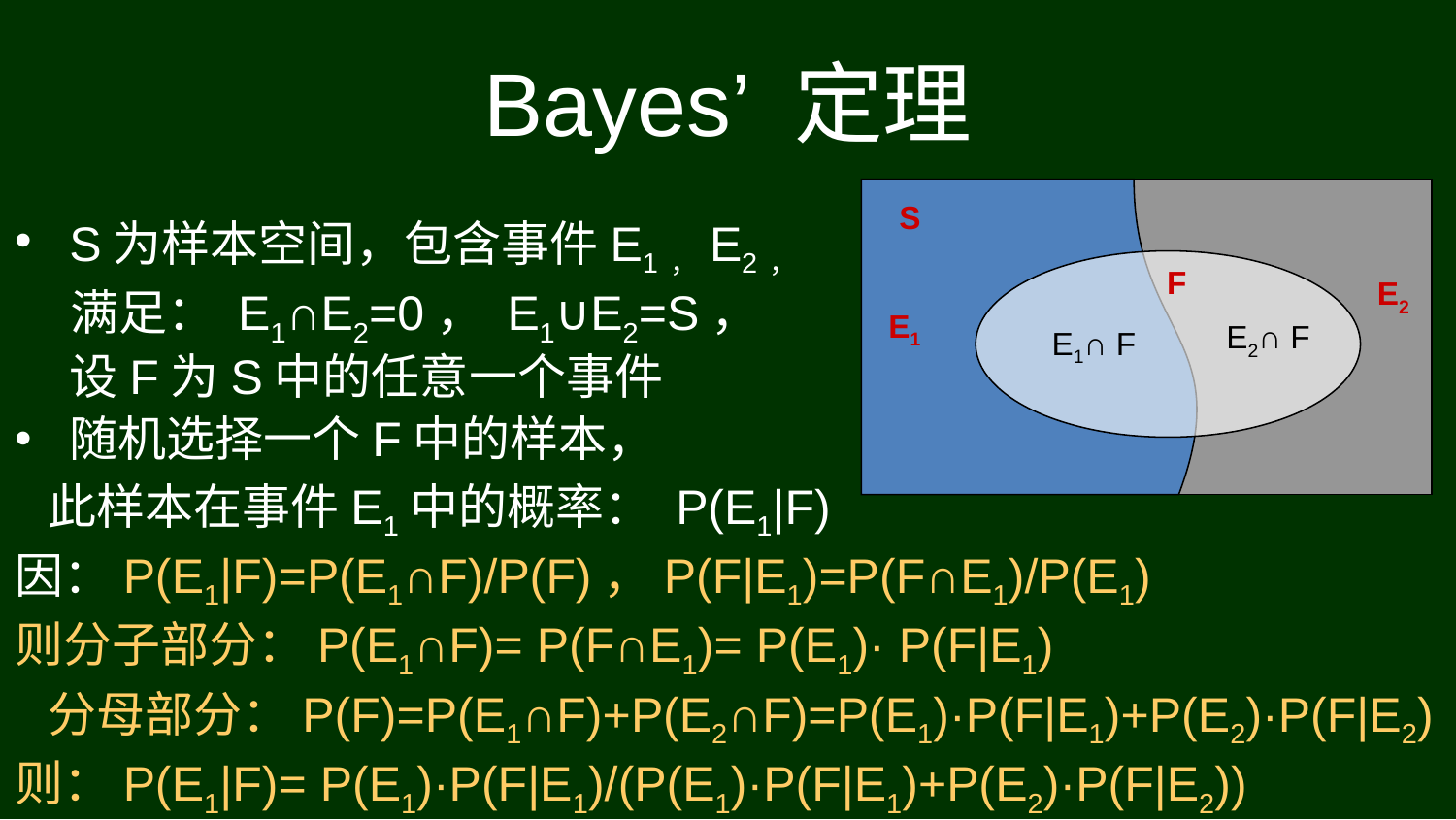

Bayes’ 定理

S
S为样本空间，包含事件E1，E2，
    满足： E1∩E2=0， E1∪E2=S，
	设F为S中的任意一个事件
随机选择一个F中的样本，
  此样本在事件E1中的概率： P(E1|F)
因：P(E1|F)=P(E1∩F)/P(F)，P(F|E1)=P(F∩E1)/P(E1)
则分子部分：P(E1∩F)= P(F∩E1)= P(E1)· P(F|E1)
  分母部分：P(F)=P(E1∩F)+P(E2∩F)=P(E1)·P(F|E1)+P(E2)·P(F|E2)
则：P(E1|F)= P(E1)·P(F|E1)/(P(E1)·P(F|E1)+P(E2)·P(F|E2))

F
E2
E1
E2∩ F
E1∩ F